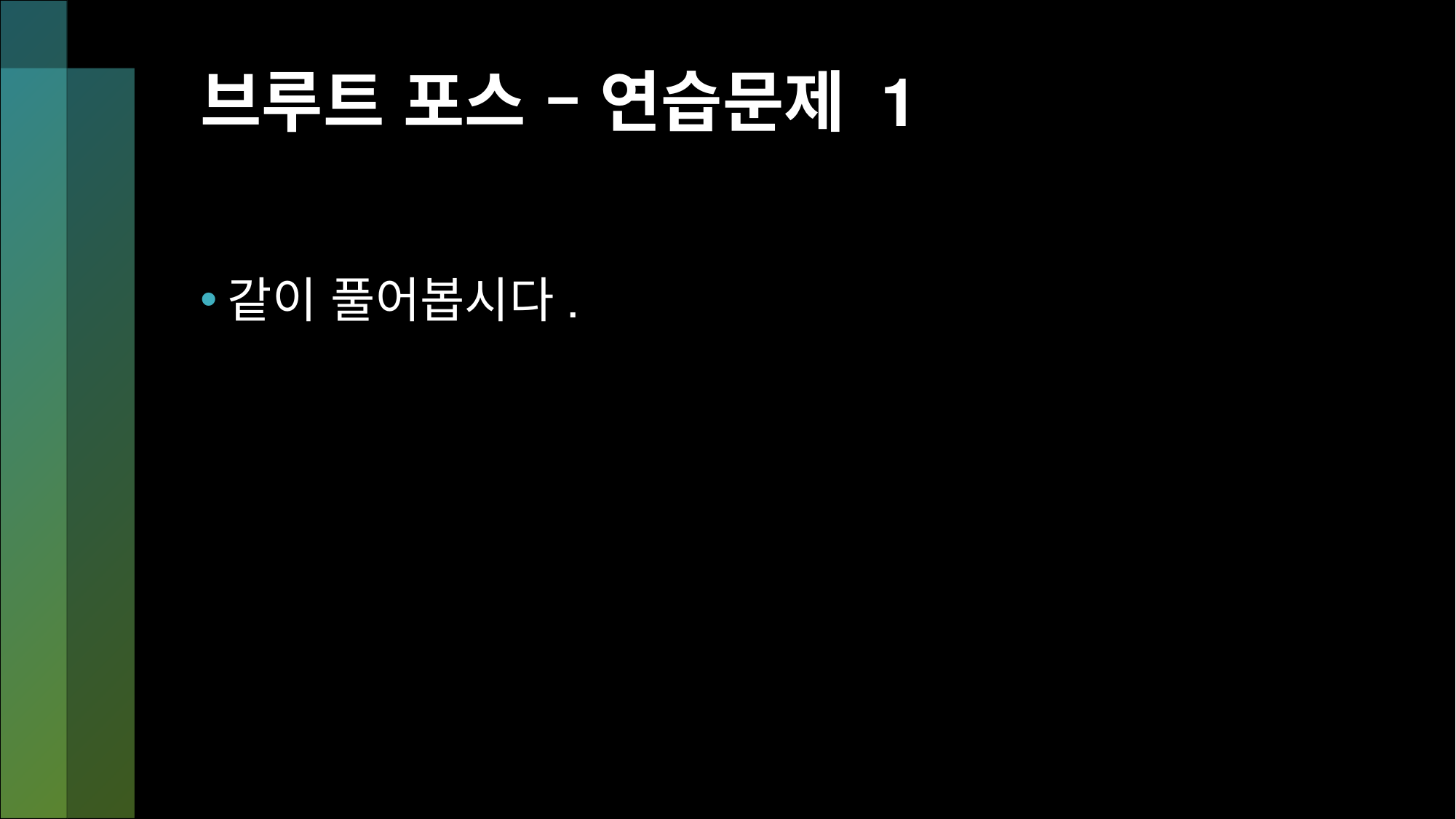

# 브루트 포스 – 연습문제 1
같이 풀어봅시다.